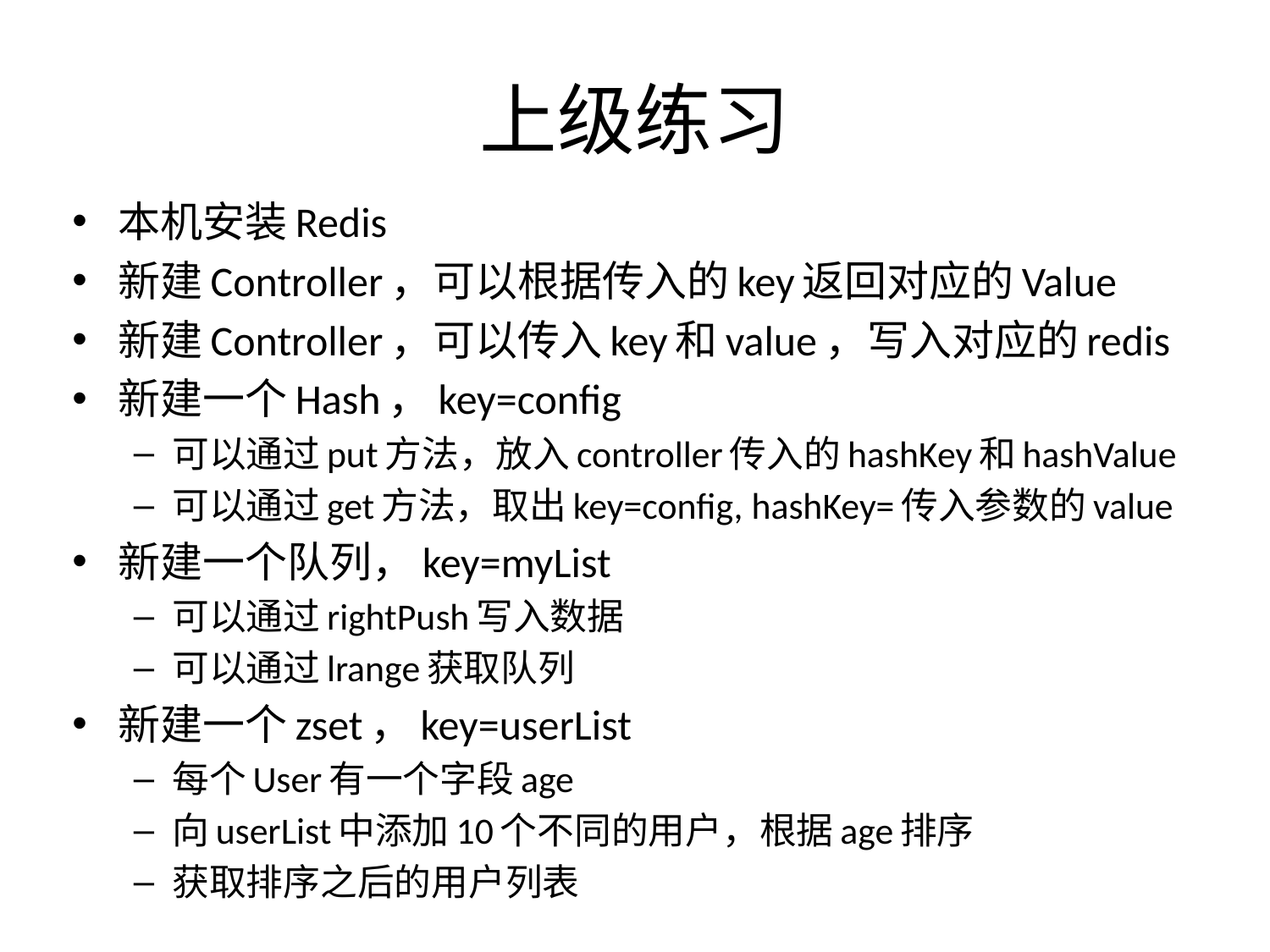

# 上级练习
本机安装Redis
新建Controller，可以根据传入的key返回对应的Value
新建Controller，可以传入key和value，写入对应的redis
新建一个Hash，key=config
可以通过put方法，放入controller传入的hashKey和hashValue
可以通过get方法，取出key=config, hashKey=传入参数的value
新建一个队列，key=myList
可以通过rightPush写入数据
可以通过lrange获取队列
新建一个zset，key=userList
每个User有一个字段age
向userList中添加10个不同的用户，根据age排序
获取排序之后的用户列表